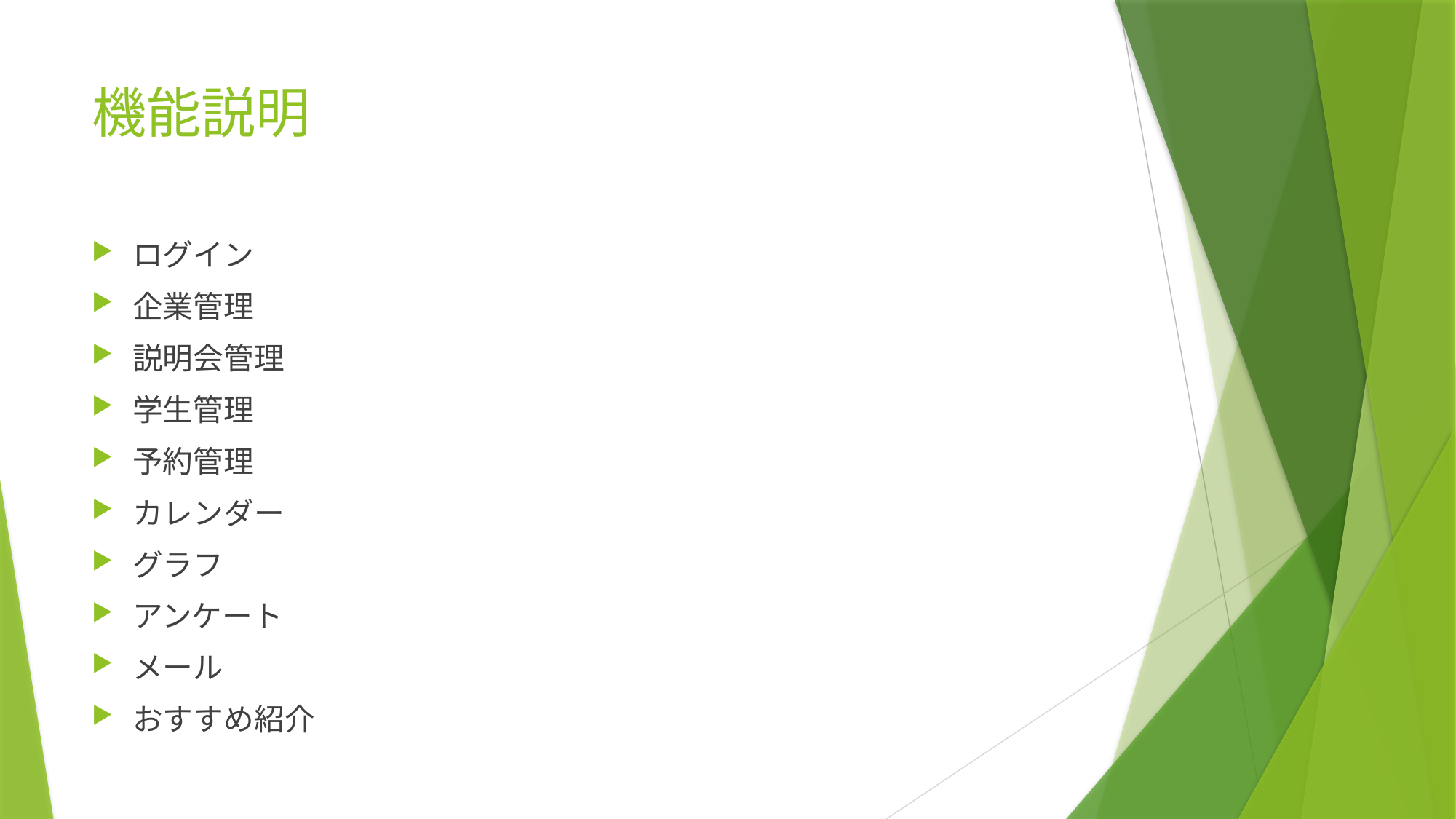

# 機能説明
ログイン
企業管理
説明会管理
学生管理
予約管理
カレンダー
グラフ
アンケート
メール
おすすめ紹介